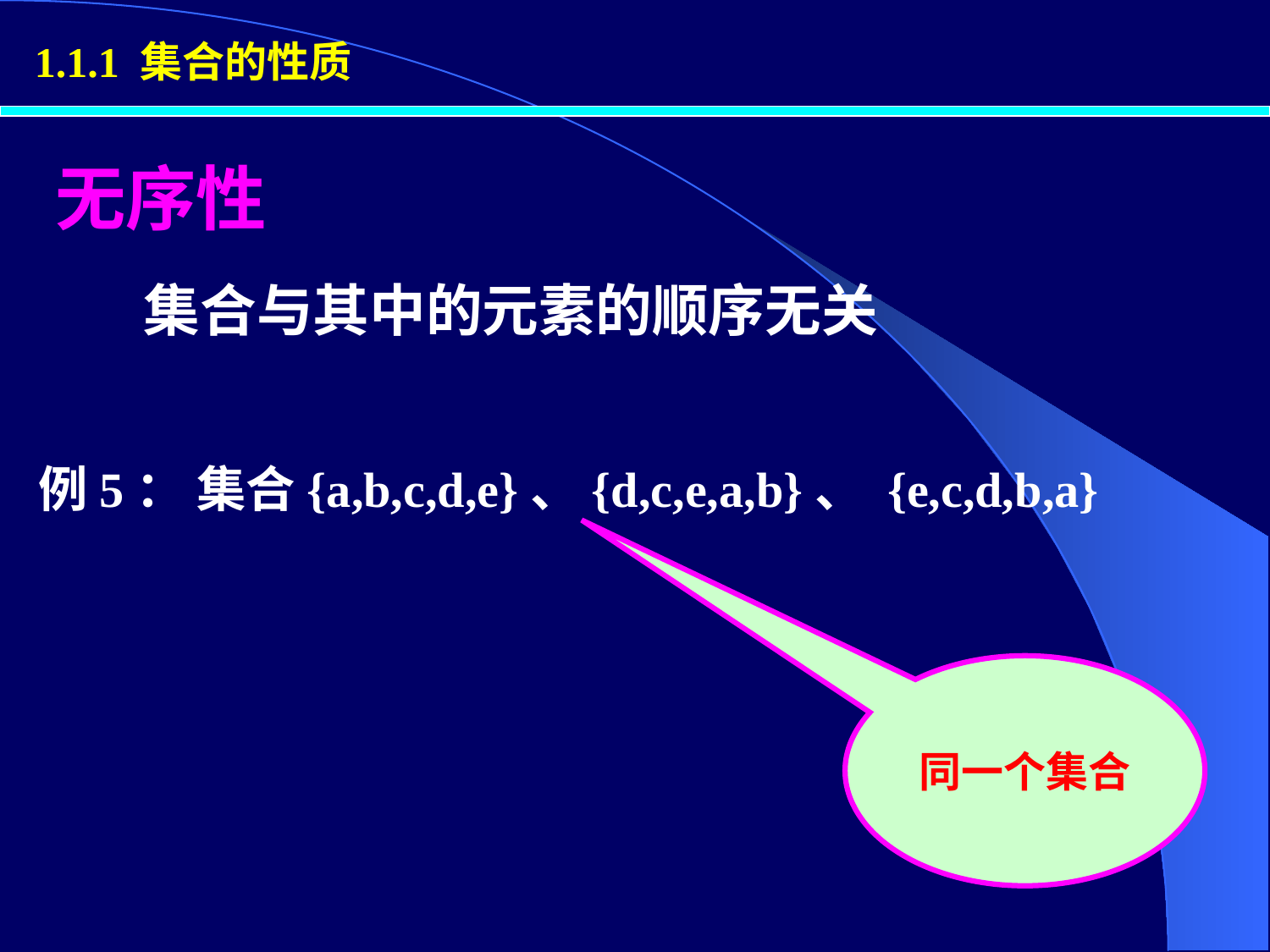

1.1.1 集合的性质

# 无序性
     集合与其中的元素的顺序无关

例5： 集合{a,b,c,d,e}、{d,c,e,a,b}、 {e,c,d,b,a}
同一个集合